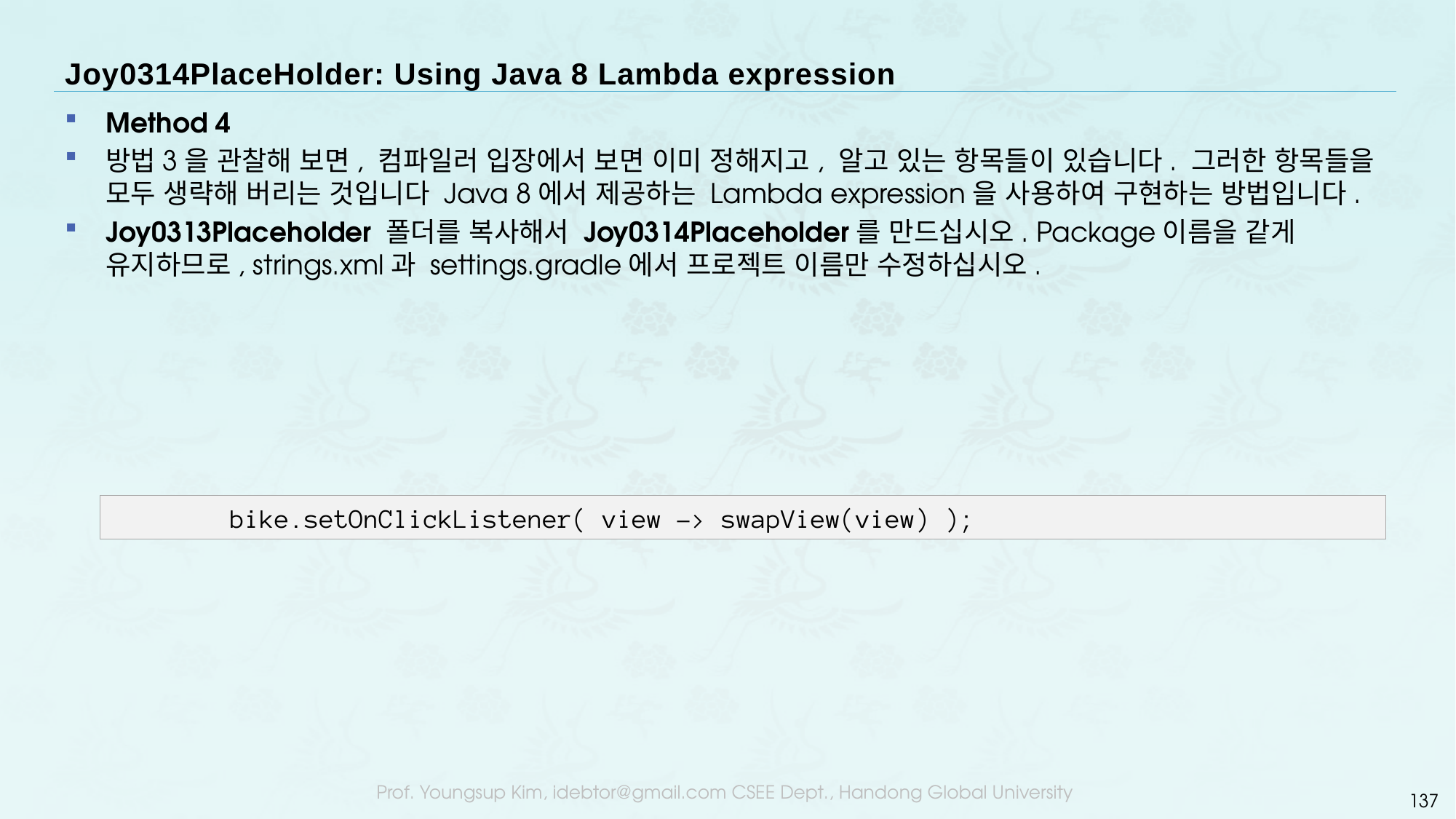

# Joy0314PlaceHolder: Using Java 8 Lambda expression
Method 4
방법3을 관찰해 보면, 컴파일러 입장에서 보면 이미 정해지고, 알고 있는 항목들이 있습니다. 그러한 항목들을 모두 생략해 버리는 것입니다 Java 8에서 제공하는 Lambda expression을 사용하여 구현하는 방법입니다.
Joy0313Placeholder 폴더를 복사해서 Joy0314Placeholder를 만드십시오. Package이름을 같게 유지하므로, strings.xml과 settings.gradle에서 프로젝트 이름만 수정하십시오.

        bike.setOnClickListener( view -> swapView(view) );
137